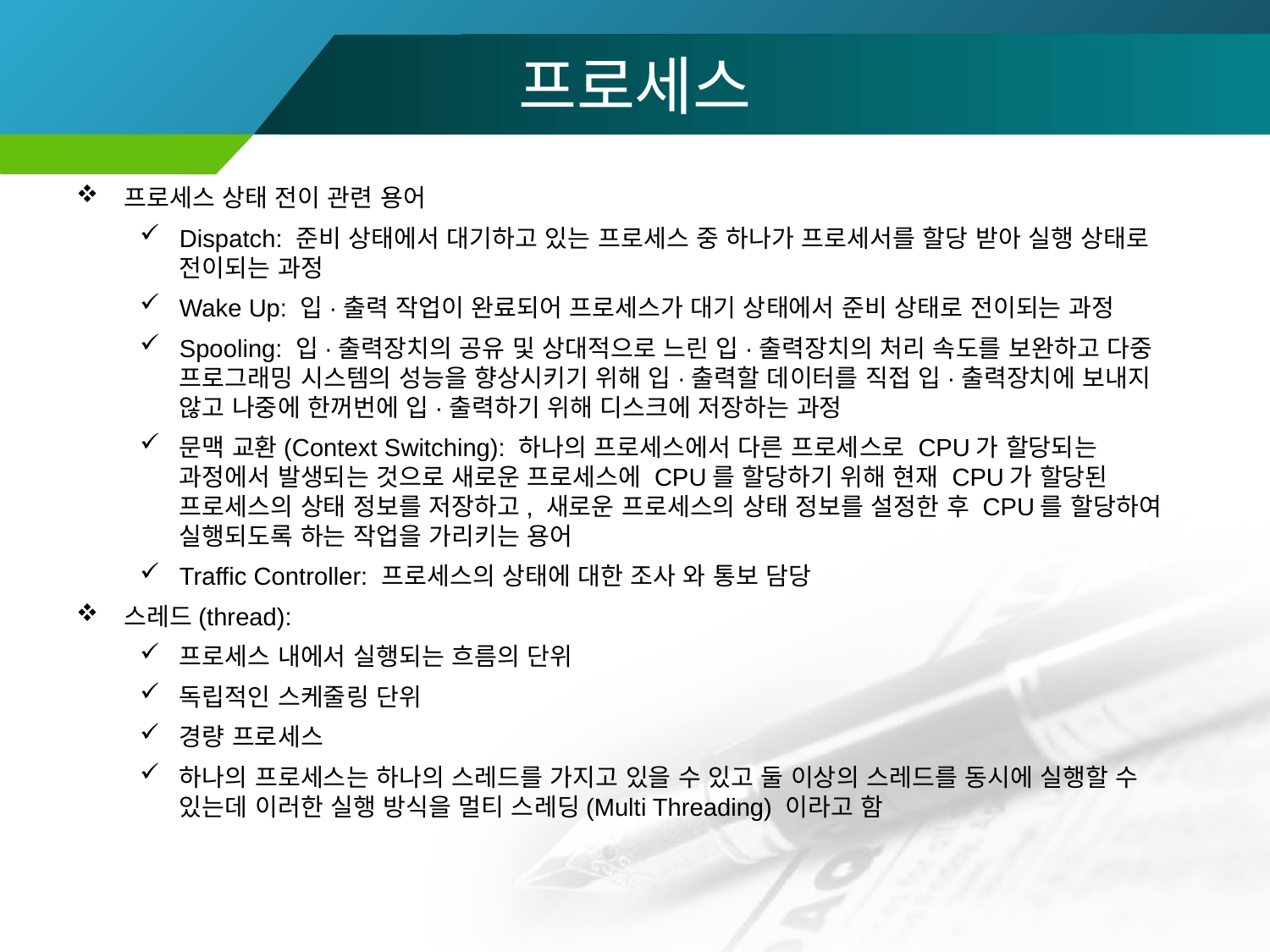

# 프로세스
프로세스 상태 전이 관련 용어
Dispatch: 준비 상태에서 대기하고 있는 프로세스 중 하나가 프로세서를 할당 받아 실행 상태로 전이되는 과정
Wake Up: 입·출력 작업이 완료되어 프로세스가 대기 상태에서 준비 상태로 전이되는 과정
Spooling: 입·출력장치의 공유 및 상대적으로 느린 입·출력장치의 처리 속도를 보완하고 다중 프로그래밍 시스템의 성능을 향상시키기 위해 입·출력할 데이터를 직접 입·출력장치에 보내지 않고 나중에 한꺼번에 입·출력하기 위해 디스크에 저장하는 과정
문맥 교환(Context Switching): 하나의 프로세스에서 다른 프로세스로 CPU가 할당되는 과정에서 발생되는 것으로 새로운 프로세스에 CPU를 할당하기 위해 현재 CPU가 할당된 프로세스의 상태 정보를 저장하고, 새로운 프로세스의 상태 정보를 설정한 후 CPU를 할당하여 실행되도록 하는 작업을 가리키는 용어
Traffic Controller: 프로세스의 상태에 대한 조사 와 통보 담당
스레드(thread):
프로세스 내에서 실행되는 흐름의 단위
독립적인 스케줄링 단위
경량 프로세스
하나의 프로세스는 하나의 스레드를 가지고 있을 수 있고 둘 이상의 스레드를 동시에 실행할 수 있는데 이러한 실행 방식을 멀티 스레딩(Multi Threading) 이라고 함